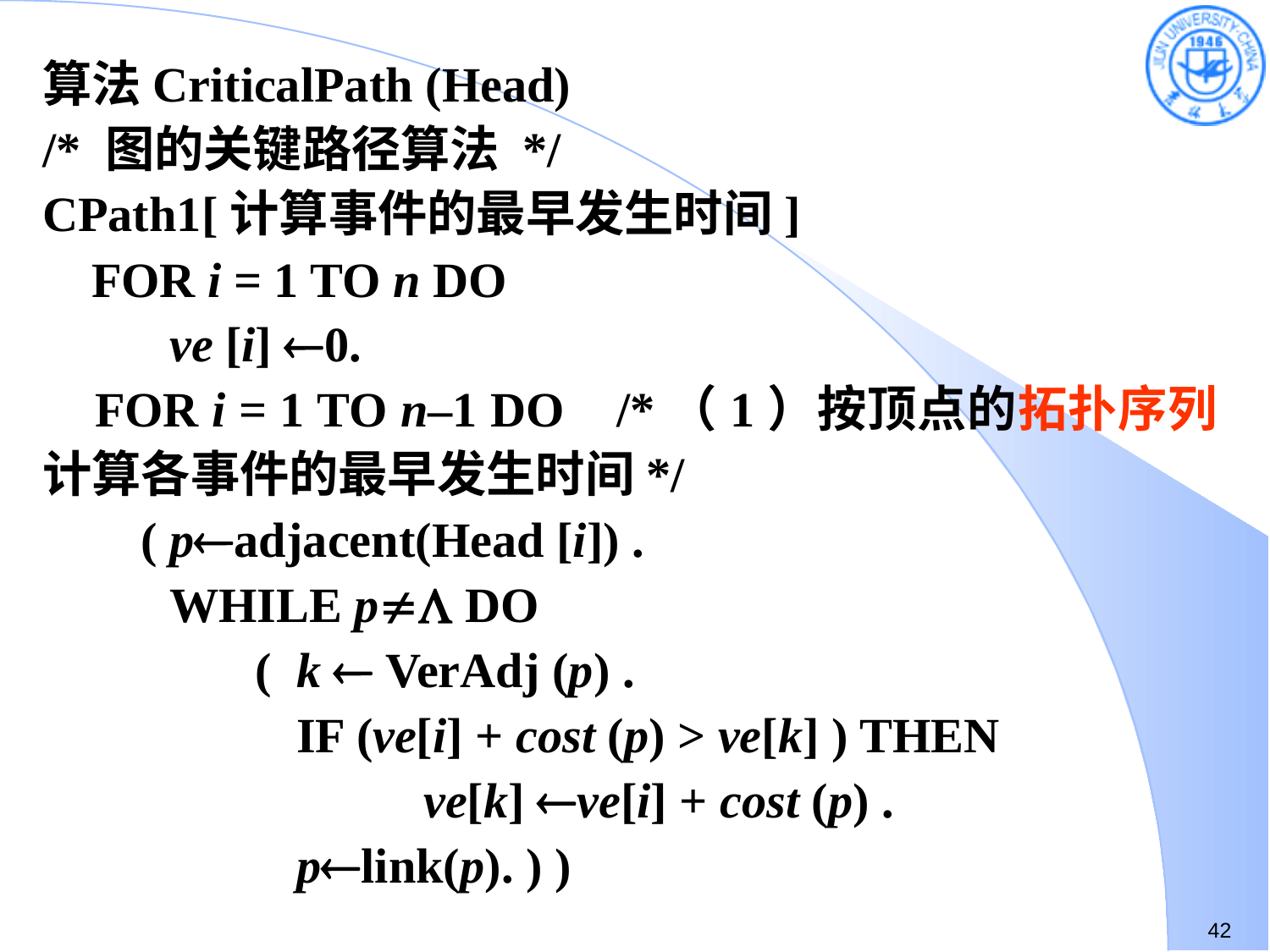

算法CriticalPath (Head)
/* 图的关键路径算法 */
CPath1[计算事件的最早发生时间]
    FOR i = 1 TO n DO
 	ve [i] ←0.
    FOR i = 1 TO n–1 DO    /*（1）按顶点的拓扑序列计算各事件的最早发生时间*/
        (	p←adjacent(Head [i]) .
	WHILE p≠Λ DO
	       (	k ← VerAdj (p) .
		IF (ve[i] + cost (p) > ve[k] ) THEN
			ve[k] ←ve[i] + cost (p) .
		p←link(p). ) )